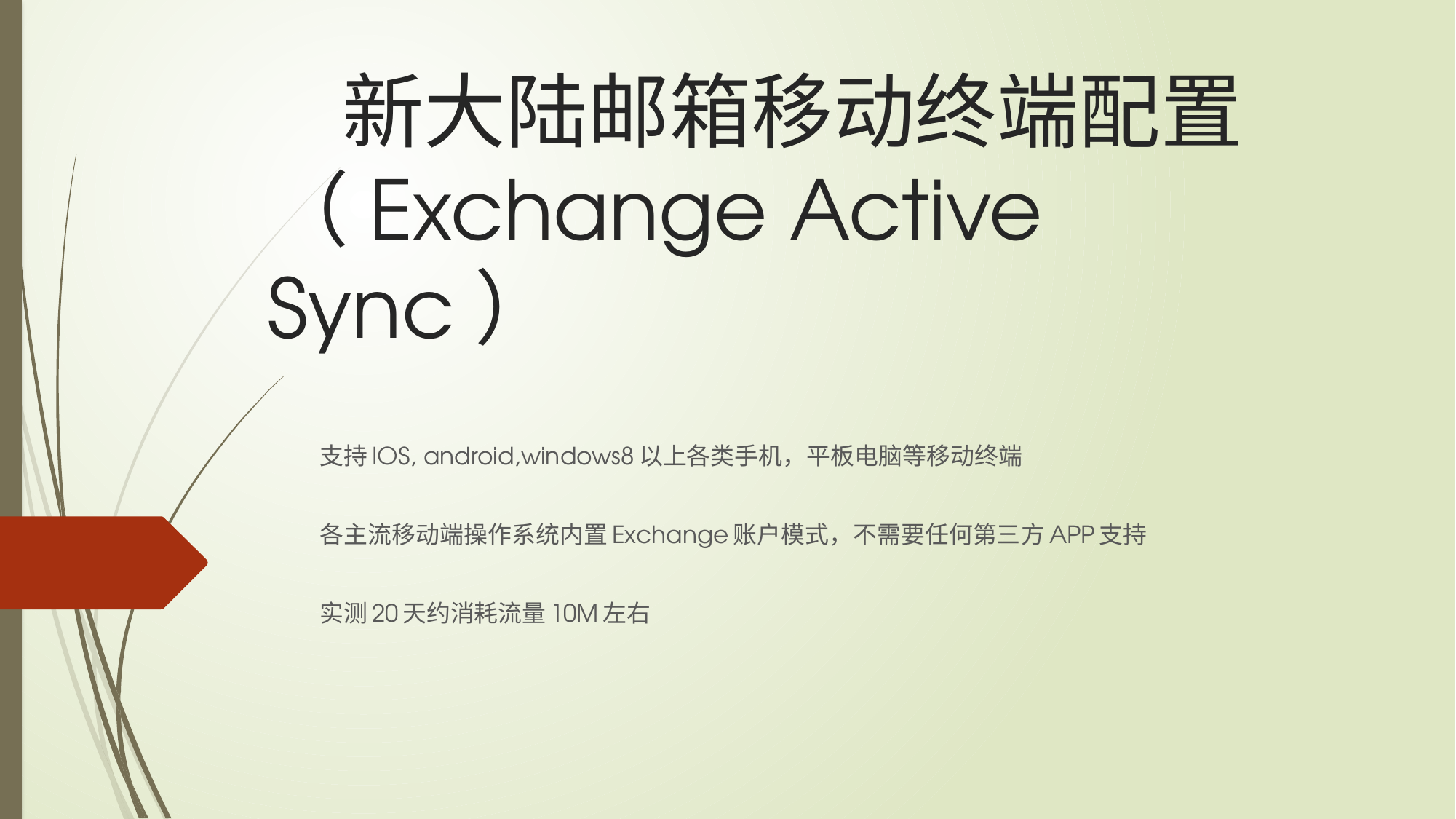

# 新大陆邮箱移动终端配置 （Exchange Active Sync）
支持IOS, android,windows8以上各类手机，平板电脑等移动终端

各主流移动端操作系统内置Exchange账户模式，不需要任何第三方APP支持

实测20天约消耗流量10M左右